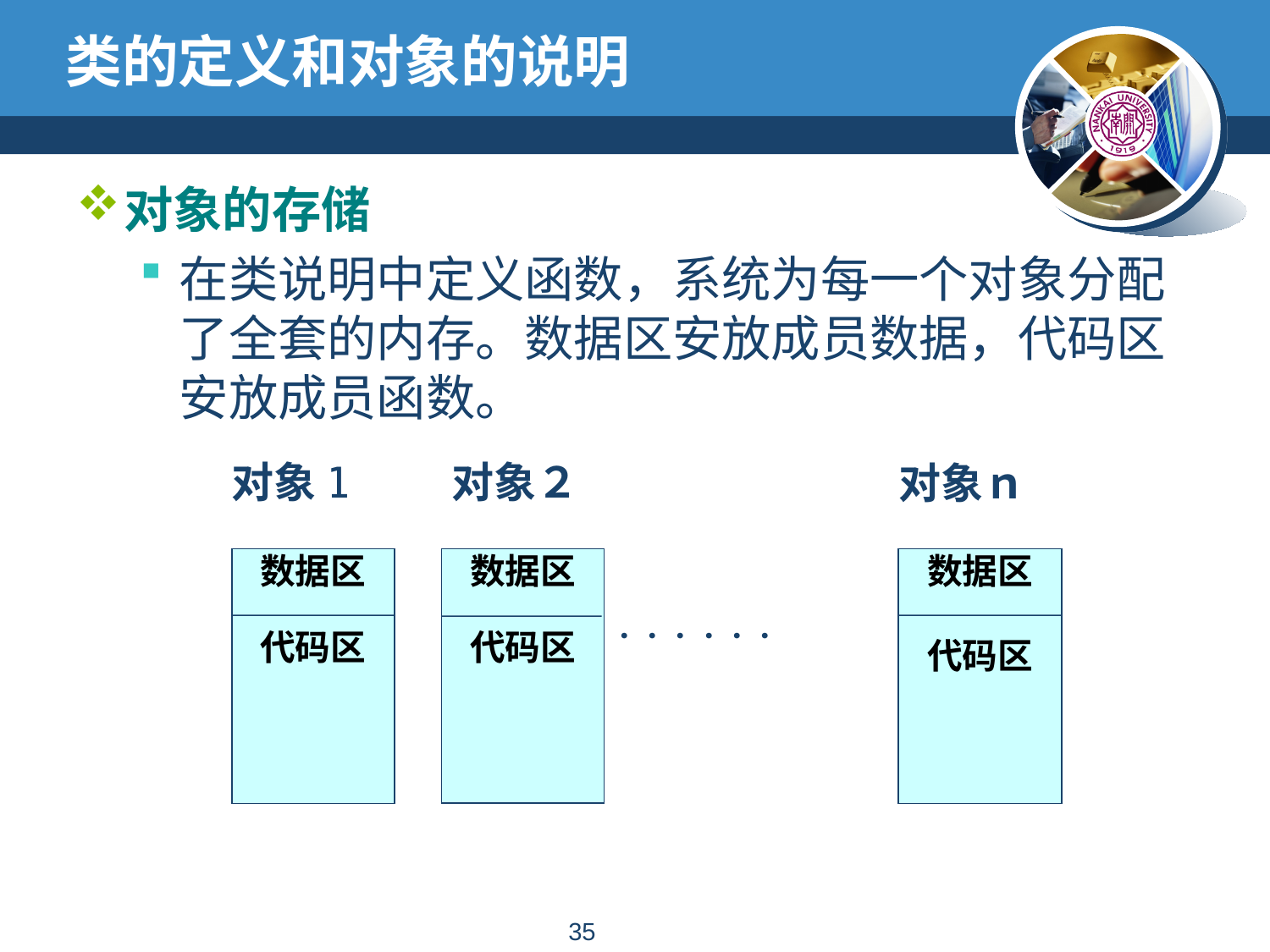

# 类的定义和对象的说明
对象的存储
在类说明中定义函数，系统为每一个对象分配了全套的内存。数据区安放成员数据，代码区安放成员函数。
对象1
对象２
对象ｎ
数据区

代码区

数据区

代码区

数据区

代码区

．．．．．．

35